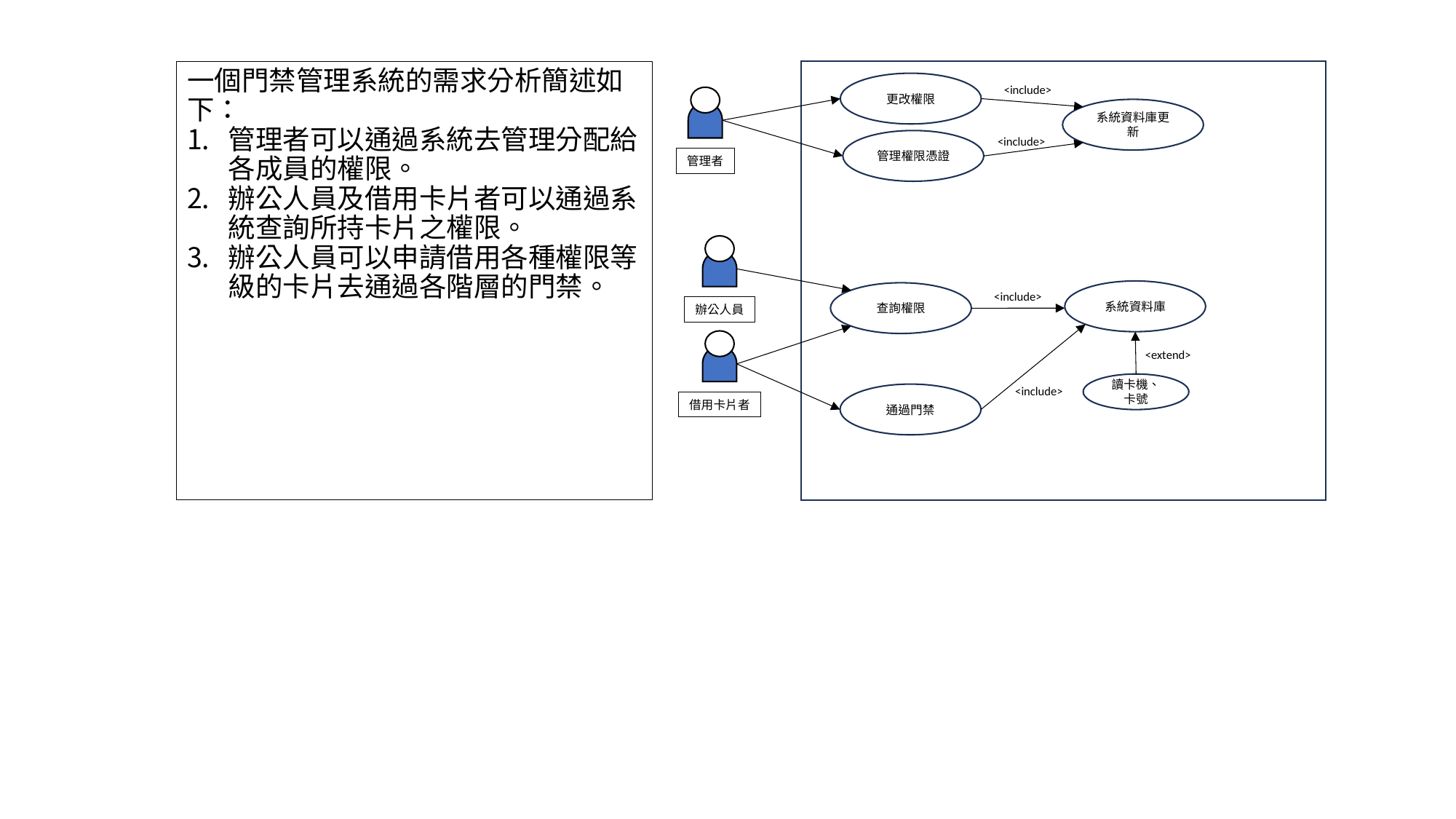

一個門禁管理系統的需求分析簡述如下：
管理者可以通過系統去管理分配給各成員的權限。
辦公人員及借用卡片者可以通過系統查詢所持卡片之權限。
辦公人員可以申請借用各種權限等級的卡片去通過各階層的門禁。

更改權限
<include>

管理者
系統資料庫更新
<include>
管理權限憑證

辦公人員
系統資料庫
查詢權限
<include>

借用卡片者
<extend>
讀卡機、卡號
<include>
通過門禁